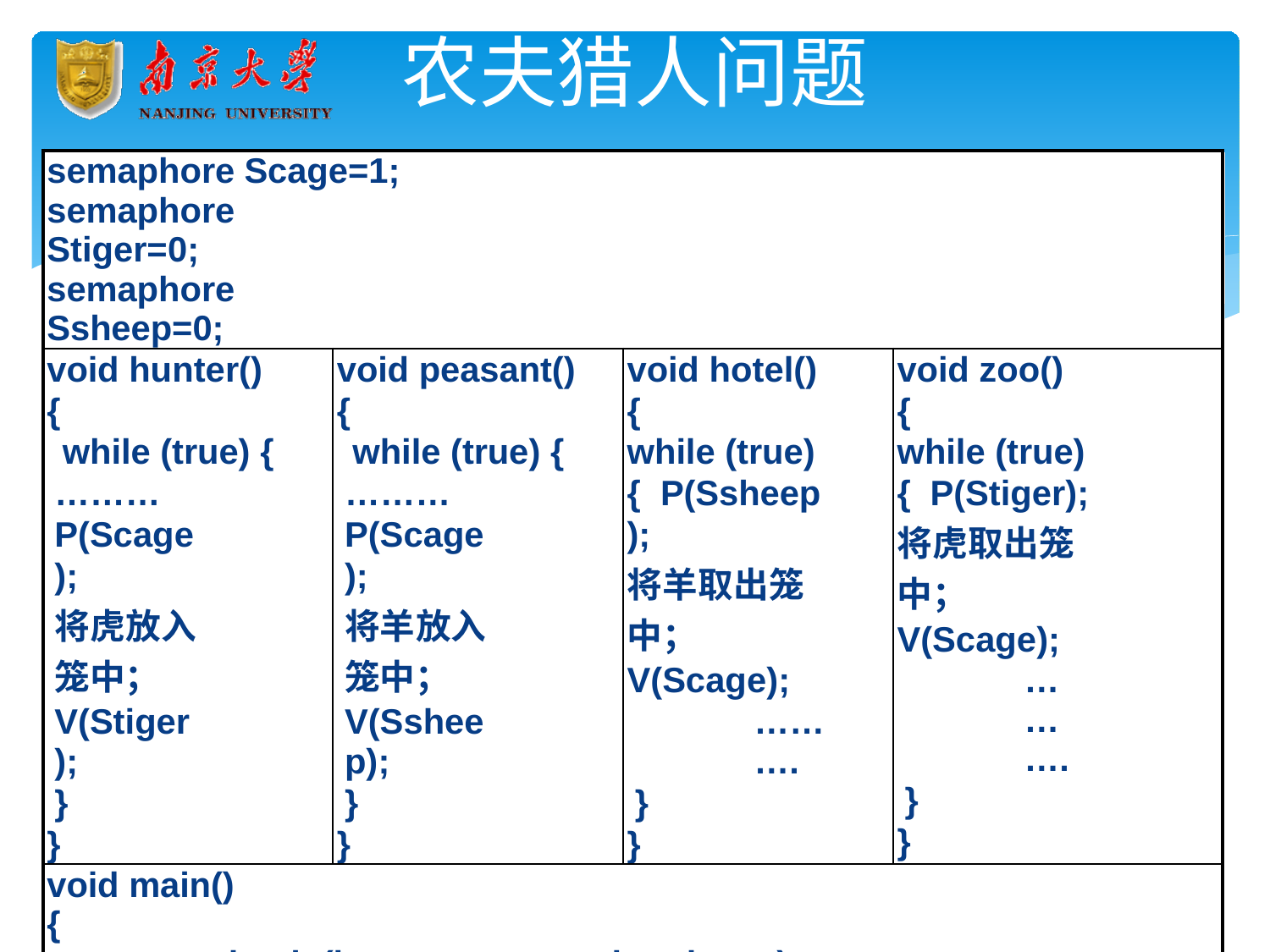

# 农夫猎人问题

| semaphore Scage=1; semaphore Stiger=0; semaphore Ssheep=0; |  |  |  |
| --- | --- | --- | --- |
| void hunter() { while (true) { ……… P(Scage); 将虎放入笼中； V(Stiger); } } | void peasant() { while (true) { ……… P(Scage); 将羊放入笼中； V(Ssheep); } } | void hotel() { while (true) { P(Ssheep); 将羊取出笼中； V(Scage); ………. } } | void zoo() { while (true){ P(Stiger); 将虎取出笼中； V(Scage); ………. } } |
| void main() { parbegin(hunter, peasant, hotel, zoo); } |  |  |  |